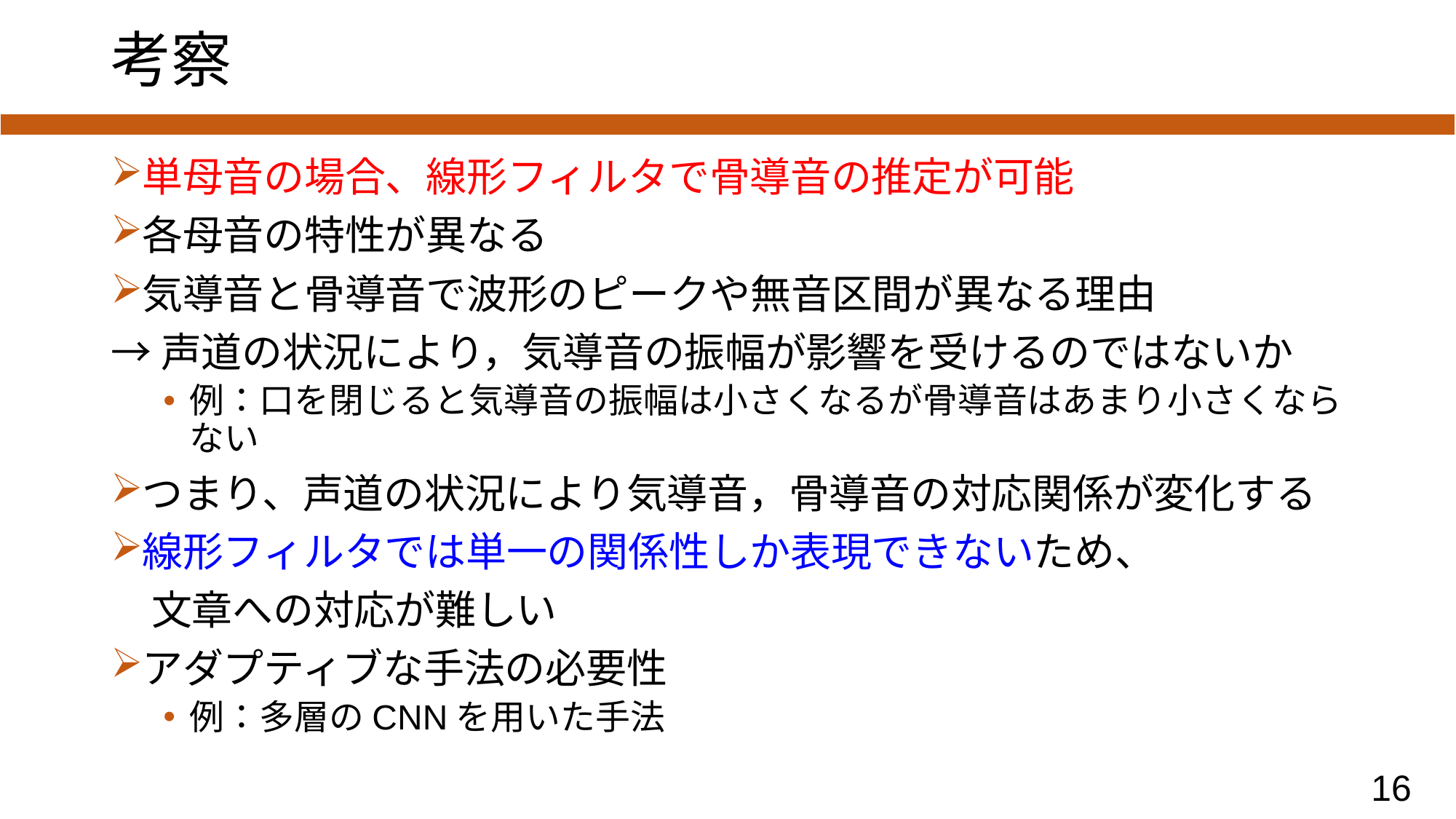

# 考察
単母音の場合、線形フィルタで骨導音の推定が可能
各母音の特性が異なる
気導音と骨導音で波形のピークや無音区間が異なる理由
→声道の状況により，気導音の振幅が影響を受けるのではないか
例：口を閉じると気導音の振幅は小さくなるが骨導音はあまり小さくならない
つまり、声道の状況により気導音，骨導音の対応関係が変化する
線形フィルタでは単一の関係性しか表現できないため、
　文章への対応が難しい
アダプティブな手法の必要性
例：多層のCNNを用いた手法